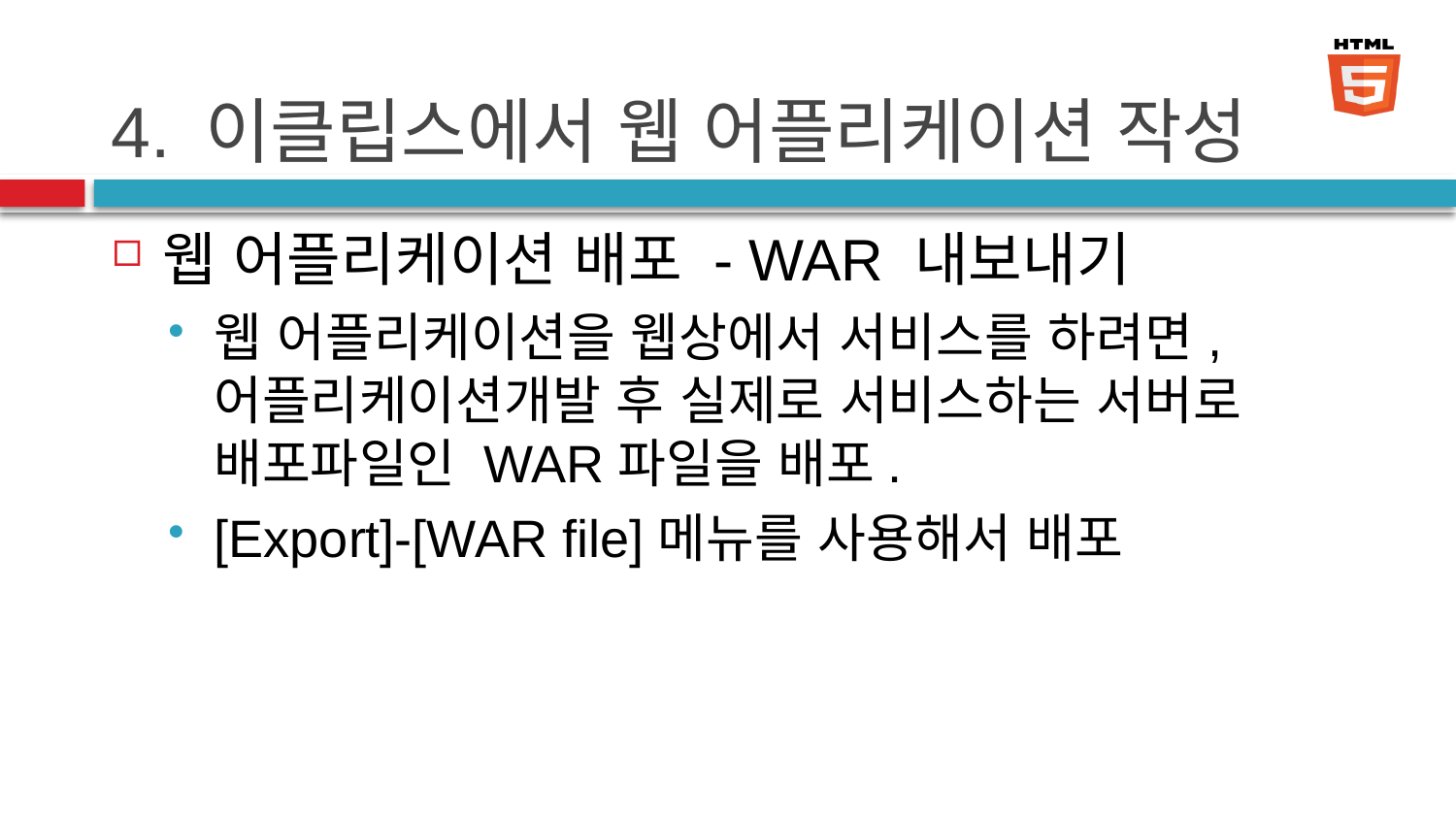

# 4. 이클립스에서 웹 어플리케이션 작성
웹 어플리케이션 배포 - WAR 내보내기
웹 어플리케이션을 웹상에서 서비스를 하려면, 어플리케이션개발 후 실제로 서비스하는 서버로 배포파일인 WAR파일을 배포.
[Export]-[WAR file]메뉴를 사용해서 배포